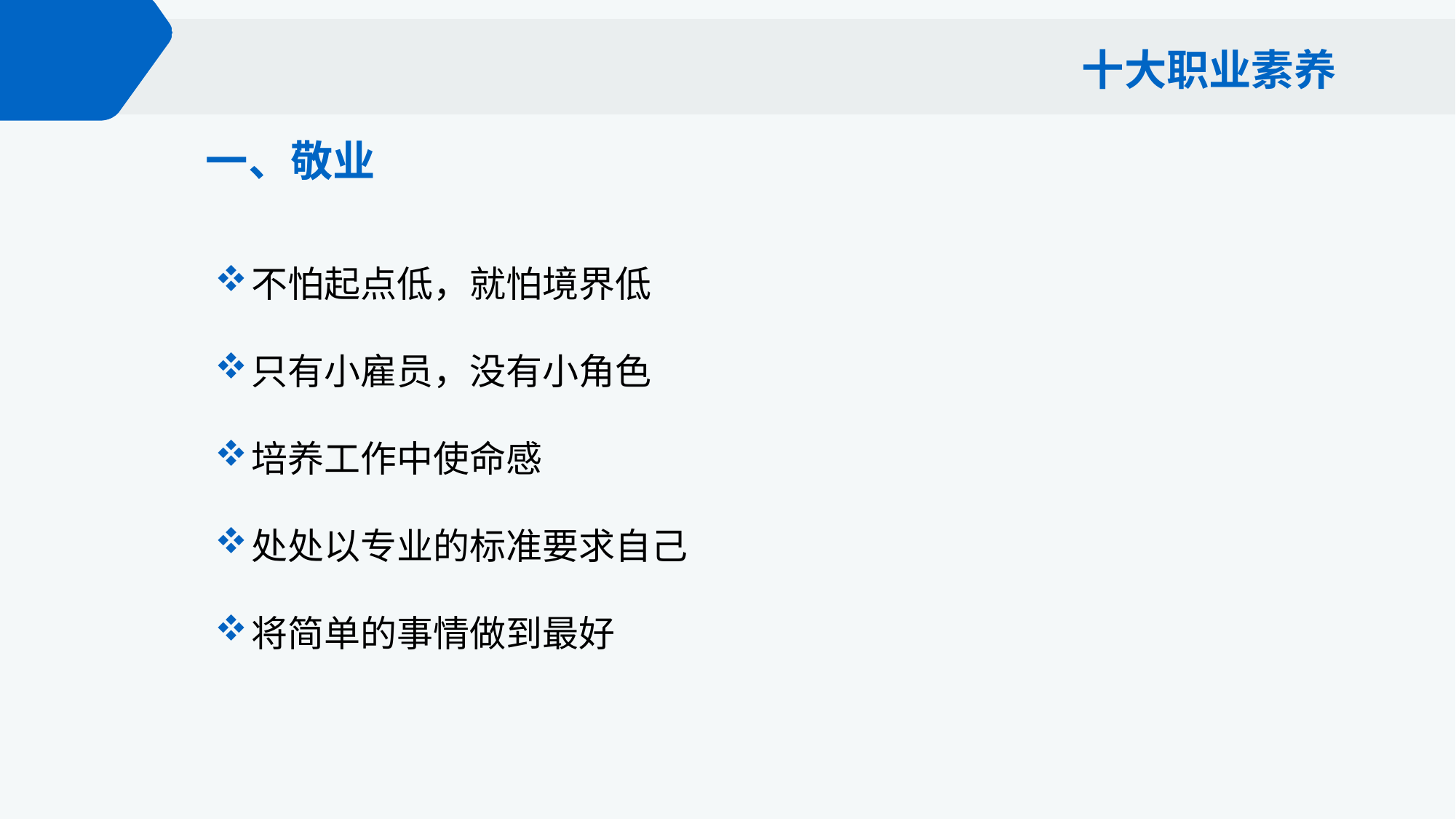

十大职业素养
一、敬业
不怕起点低，就怕境界低

只有小雇员，没有小角色

培养工作中使命感

处处以专业的标准要求自己

将简单的事情做到最好